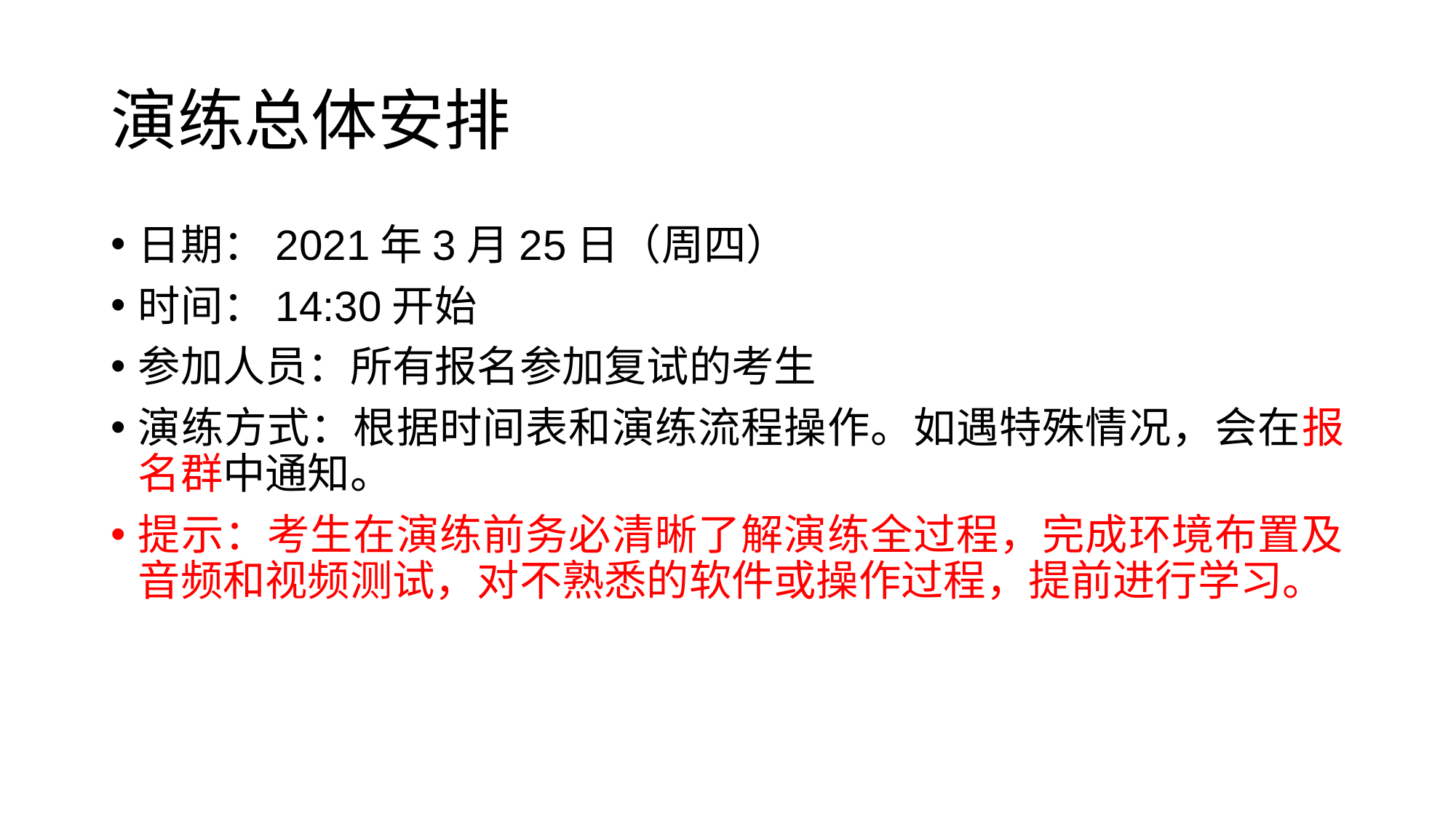

# 演练总体安排
日期：2021年3月25日（周四）
时间：14:30开始
参加人员：所有报名参加复试的考生
演练方式：根据时间表和演练流程操作。如遇特殊情况，会在报名群中通知。
提示：考生在演练前务必清晰了解演练全过程，完成环境布置及音频和视频测试，对不熟悉的软件或操作过程，提前进行学习。